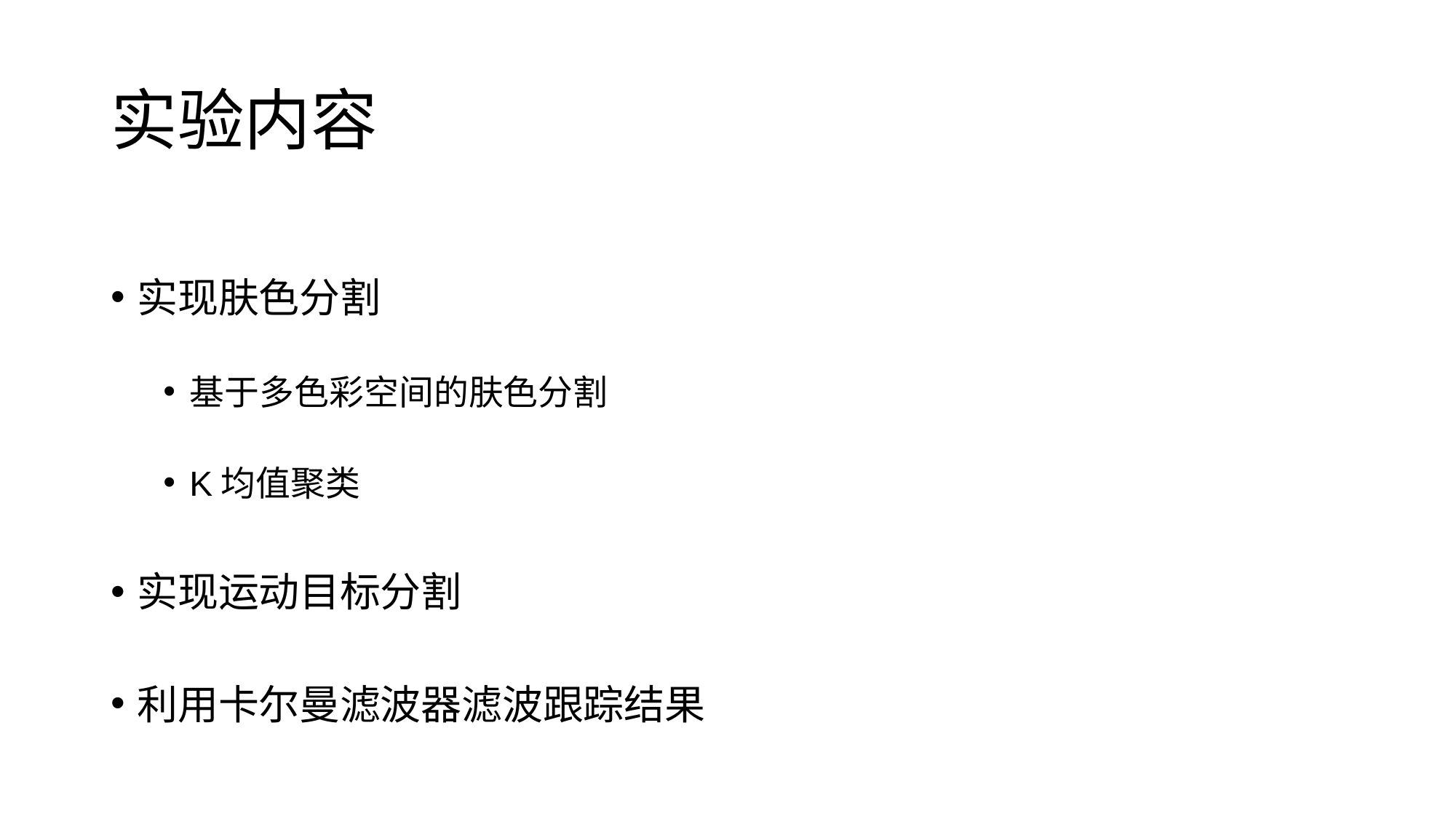

# 实验内容
实现肤色分割
基于多色彩空间的肤色分割
K均值聚类
实现运动目标分割
利用卡尔曼滤波器滤波跟踪结果